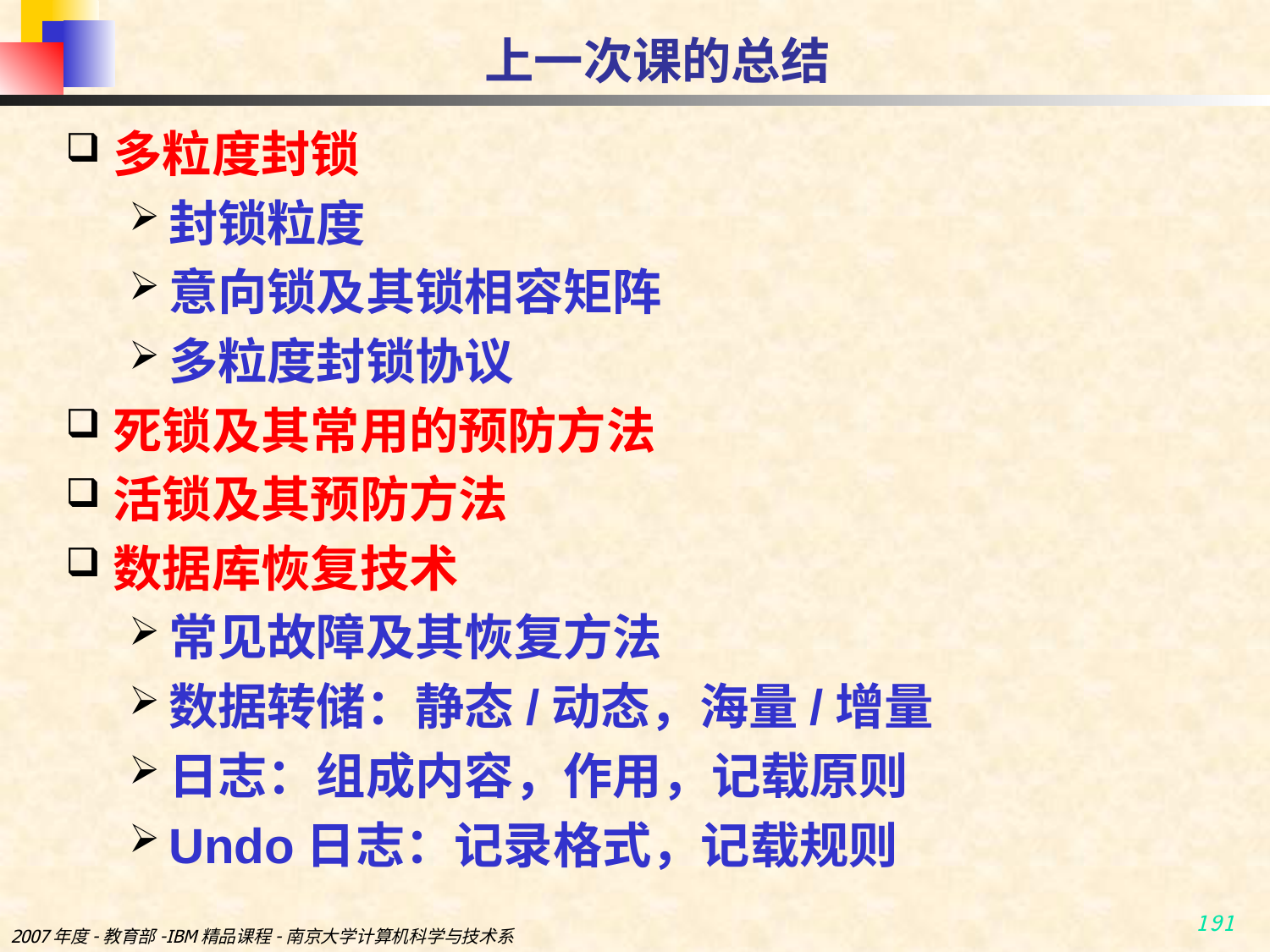

# 上一次课的总结
多粒度封锁
封锁粒度
意向锁及其锁相容矩阵
多粒度封锁协议
死锁及其常用的预防方法
活锁及其预防方法
数据库恢复技术
常见故障及其恢复方法
数据转储：静态/动态，海量/增量
日志：组成内容，作用，记载原则
Undo日志：记录格式，记载规则
191